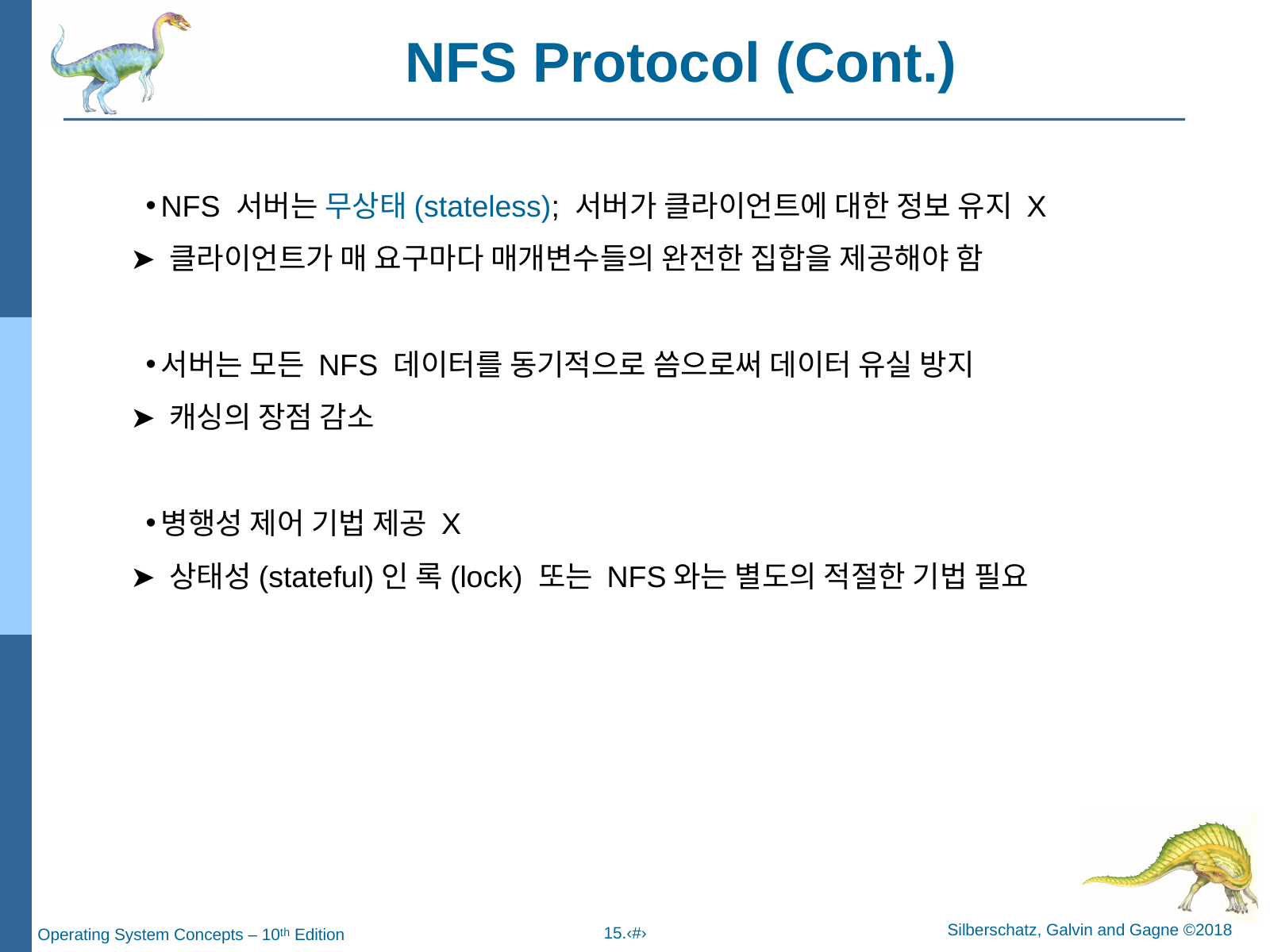

NFS Protocol (Cont.)

NFS 서버는 무상태(stateless); 서버가 클라이언트에 대한 정보 유지 X
➤ 클라이언트가 매 요구마다 매개변수들의 완전한 집합을 제공해야 함

서버는 모든 NFS 데이터를 동기적으로 씀으로써 데이터 유실 방지
➤ 캐싱의 장점 감소

병행성 제어 기법 제공 X
➤ 상태성(stateful)인 록(lock) 또는 NFS와는 별도의 적절한 기법 필요

Silberschatz, Galvin and Gagne ©2018
15.‹#›
Operating System Concepts – 10ᵗʰ Edition